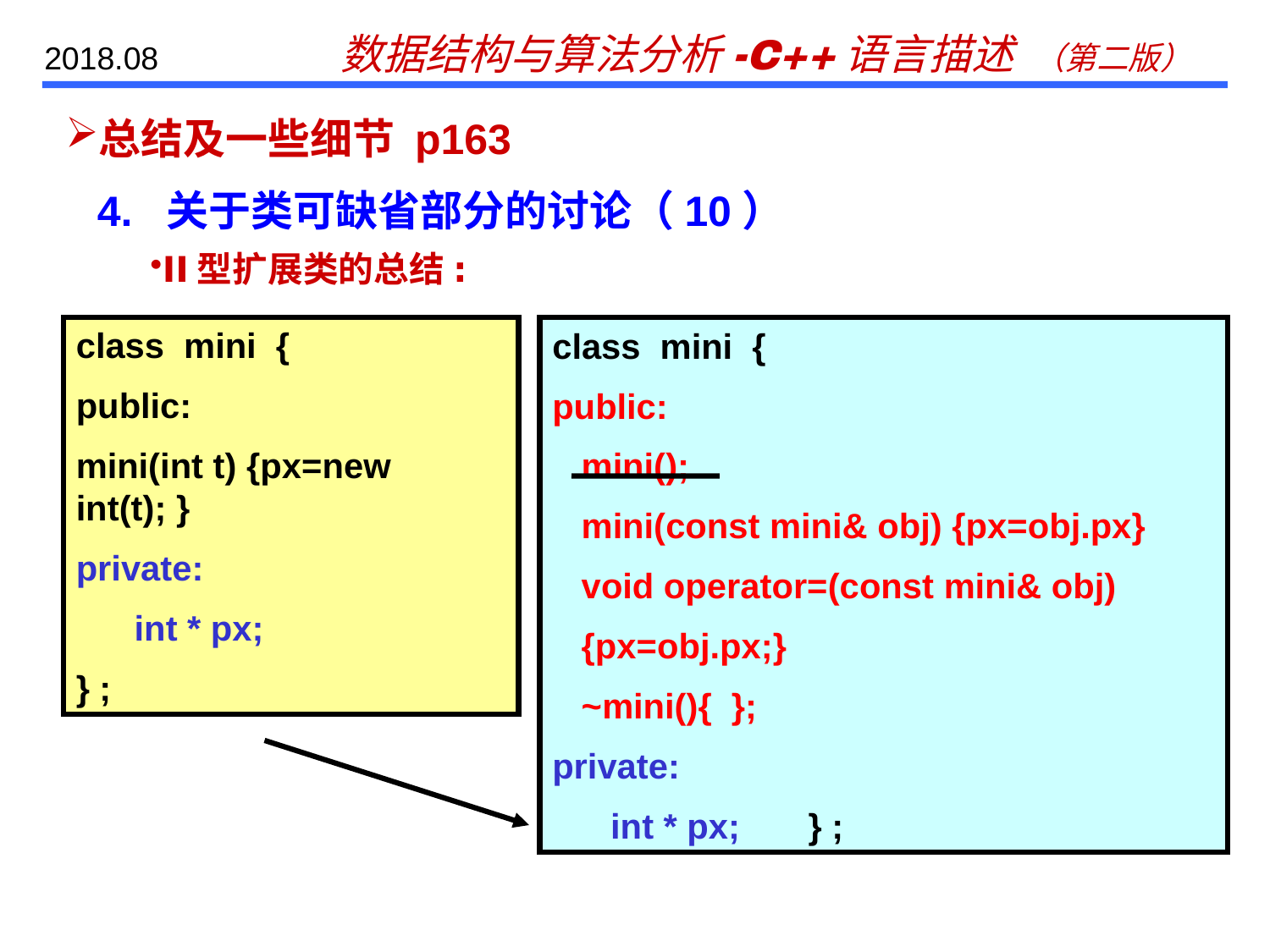

# 总结及一些细节 p163
4.  关于类可缺省部分的讨论（10）
II型扩展类的总结:
class  mini  {
public:
mini(int t) {px=new int(t); }
private:
      int * px;
} ;
class  mini  {
public:
   mini();
   mini(const mini& obj) {px=obj.px}
   void operator=(const mini& obj)
   {px=obj.px;}
   ~mini(){  };
private:
      int * px;       } ;